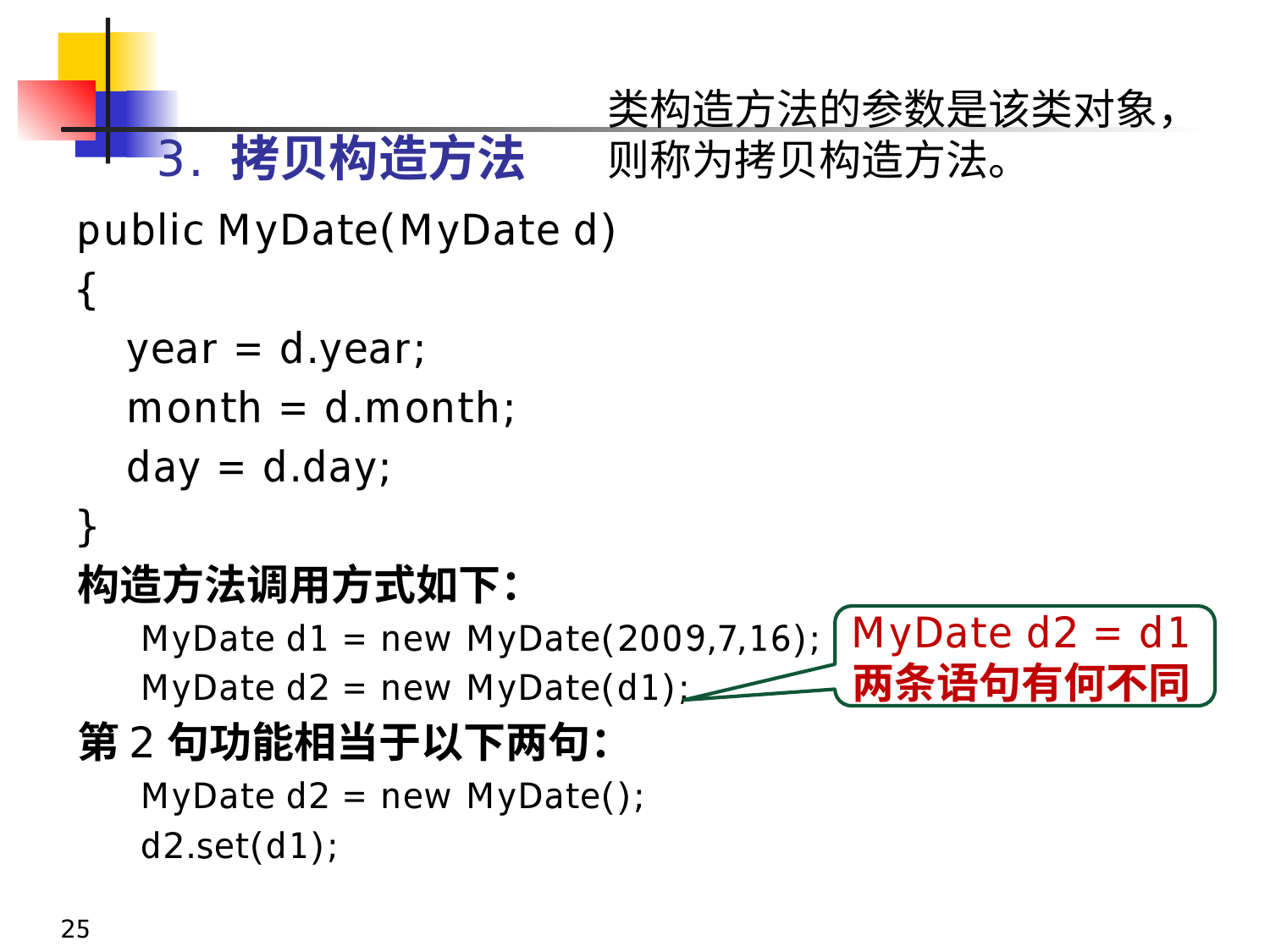

类构造方法的参数是该类对象，则称为拷贝构造方法。
# 3. 拷贝构造方法
public MyDate(MyDate d)
{
    year = d.year;
    month = d.month;
    day = d.day;
}
构造方法调用方式如下：
MyDate d1 = new MyDate(2009,7,16);
MyDate d2 = new MyDate(d1);
第2句功能相当于以下两句：
MyDate d2 = new MyDate();
d2.set(d1);
MyDate d2 = d1
两条语句有何不同
25